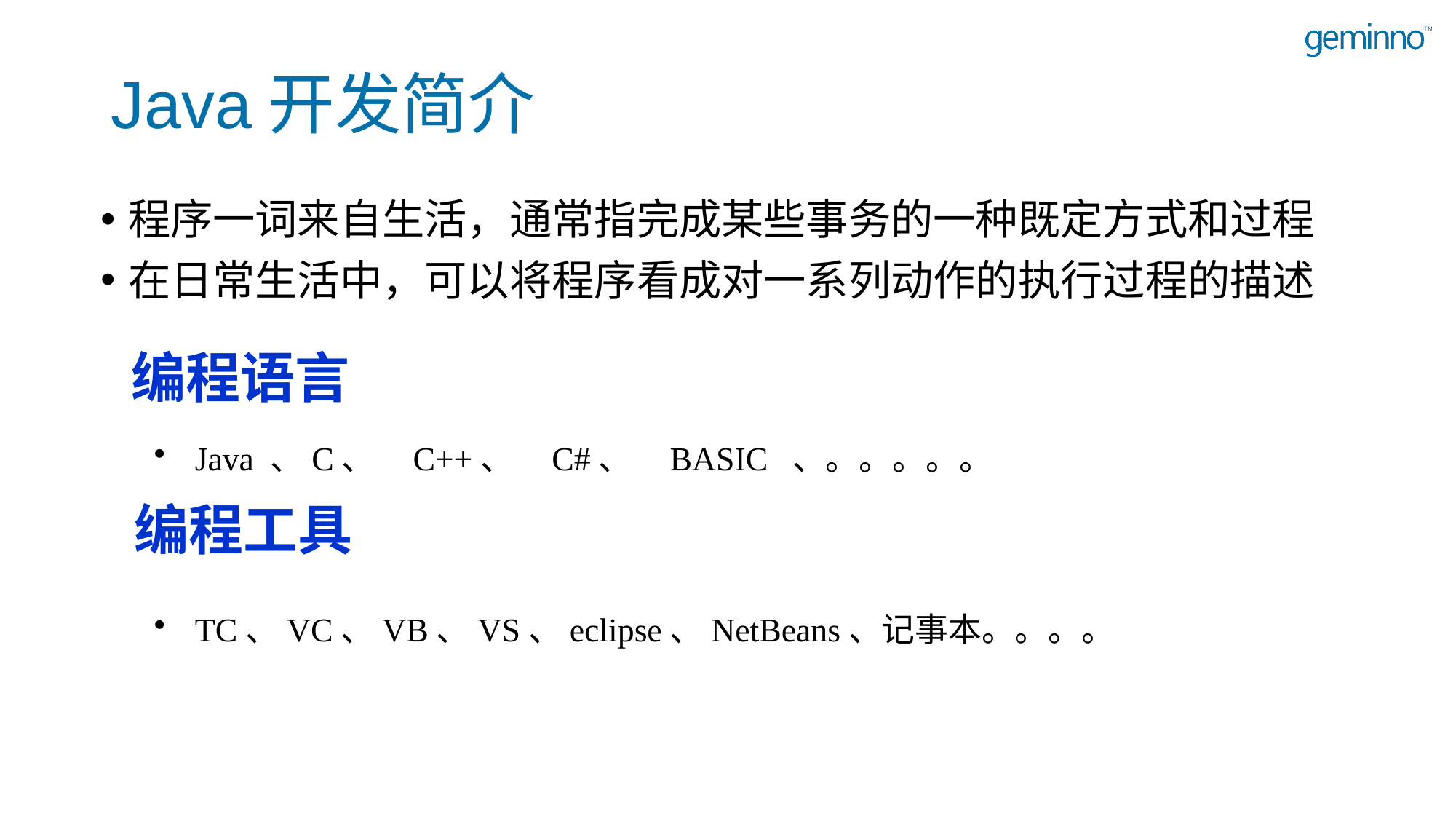

# Java开发简介
程序一词来自生活，通常指完成某些事务的一种既定方式和过程
在日常生活中，可以将程序看成对一系列动作的执行过程的描述
编程语言
Java 、C、    C++、    C#、    BASIC  、。。。。。
编程工具
TC、VC、VB、VS、eclipse、NetBeans、记事本。。。。